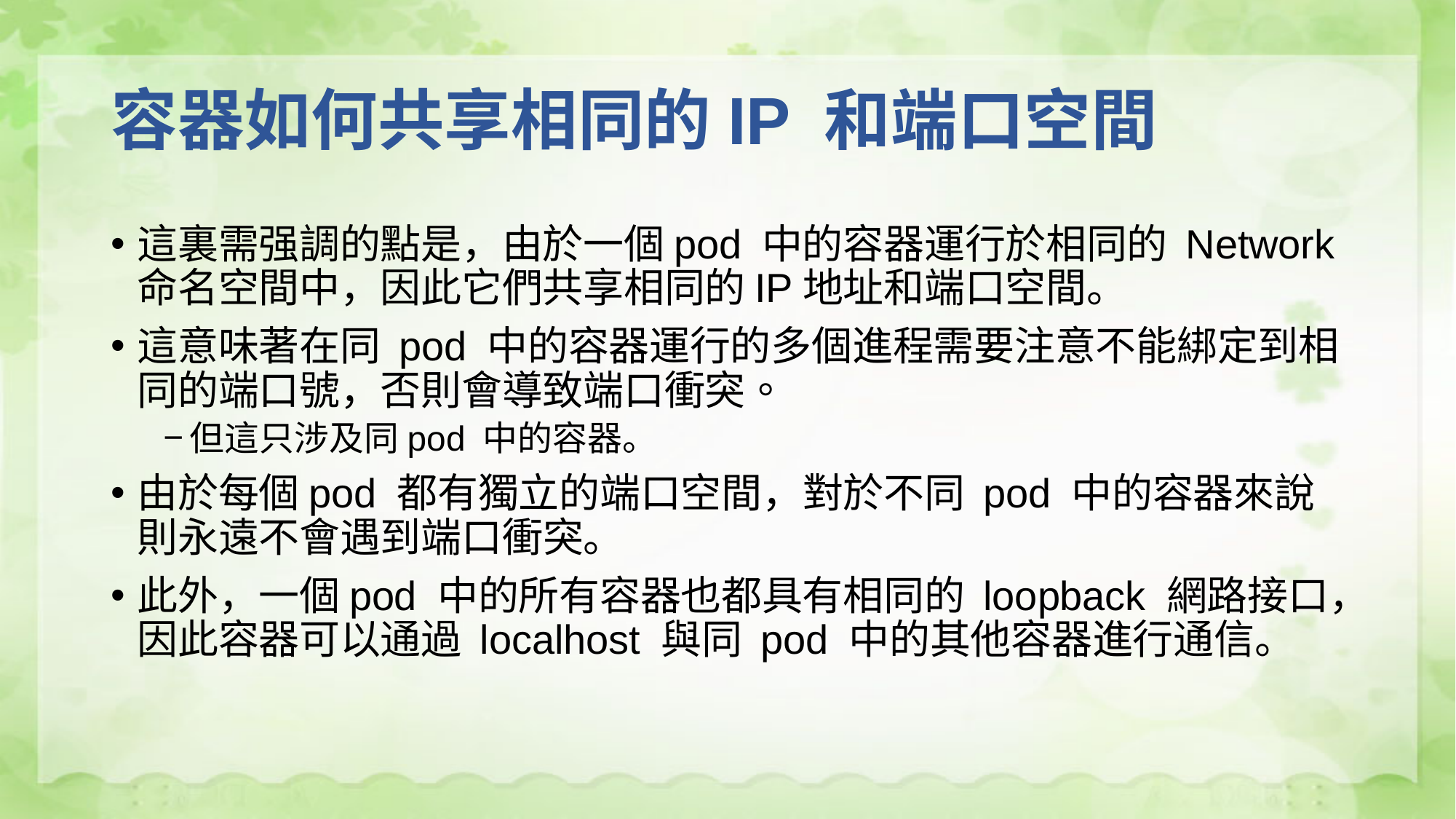

# 容器如何共享相同的IP 和端口空間
這裏需强調的點是，由於一個pod 中的容器運行於相同的 Network 命名空間中，因此它們共享相同的IP地址和端口空間。
這意味著在同 pod 中的容器運行的多個進程需要注意不能綁定到相同的端口號，否則會導致端口衝突。
但這只涉及同pod 中的容器。
由於每個pod 都有獨立的端口空間，對於不同 pod 中的容器來說 則永遠不會遇到端口衝突。
此外，一個pod 中的所有容器也都具有相同的 loopback 網路接口，因此容器可以通過 localhost 與同 pod 中的其他容器進行通信。